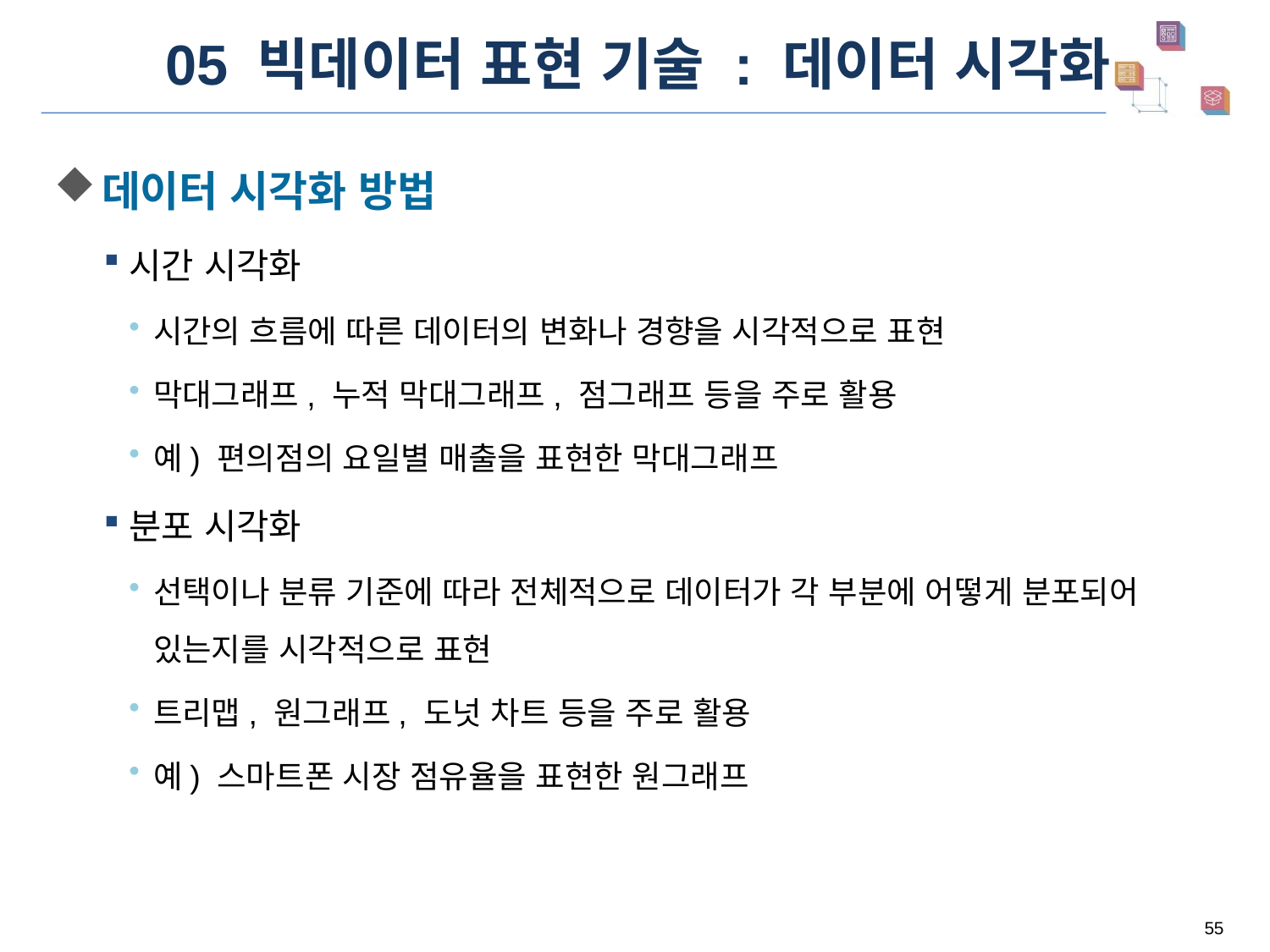

# 05 빅데이터 표현 기술 : 데이터 시각화
데이터 시각화 방법
시간 시각화
시간의 흐름에 따른 데이터의 변화나 경향을 시각적으로 표현
막대그래프, 누적 막대그래프, 점그래프 등을 주로 활용
예) 편의점의 요일별 매출을 표현한 막대그래프
분포 시각화
선택이나 분류 기준에 따라 전체적으로 데이터가 각 부분에 어떻게 분포되어 있는지를 시각적으로 표현
트리맵, 원그래프, 도넛 차트 등을 주로 활용
예) 스마트폰 시장 점유율을 표현한 원그래프